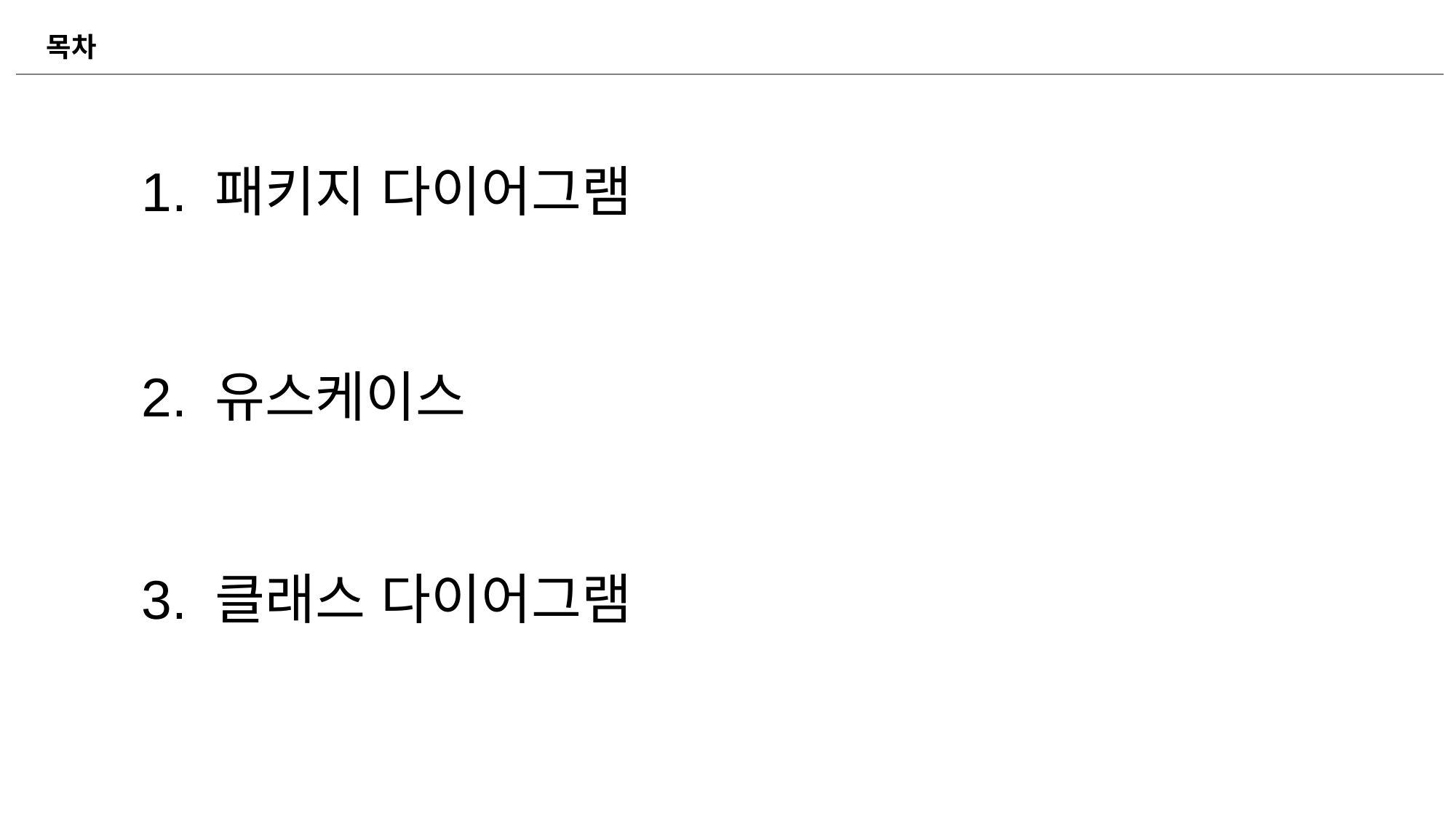

목차
1. 패키지 다이어그램
2. 유스케이스
3. 클래스 다이어그램